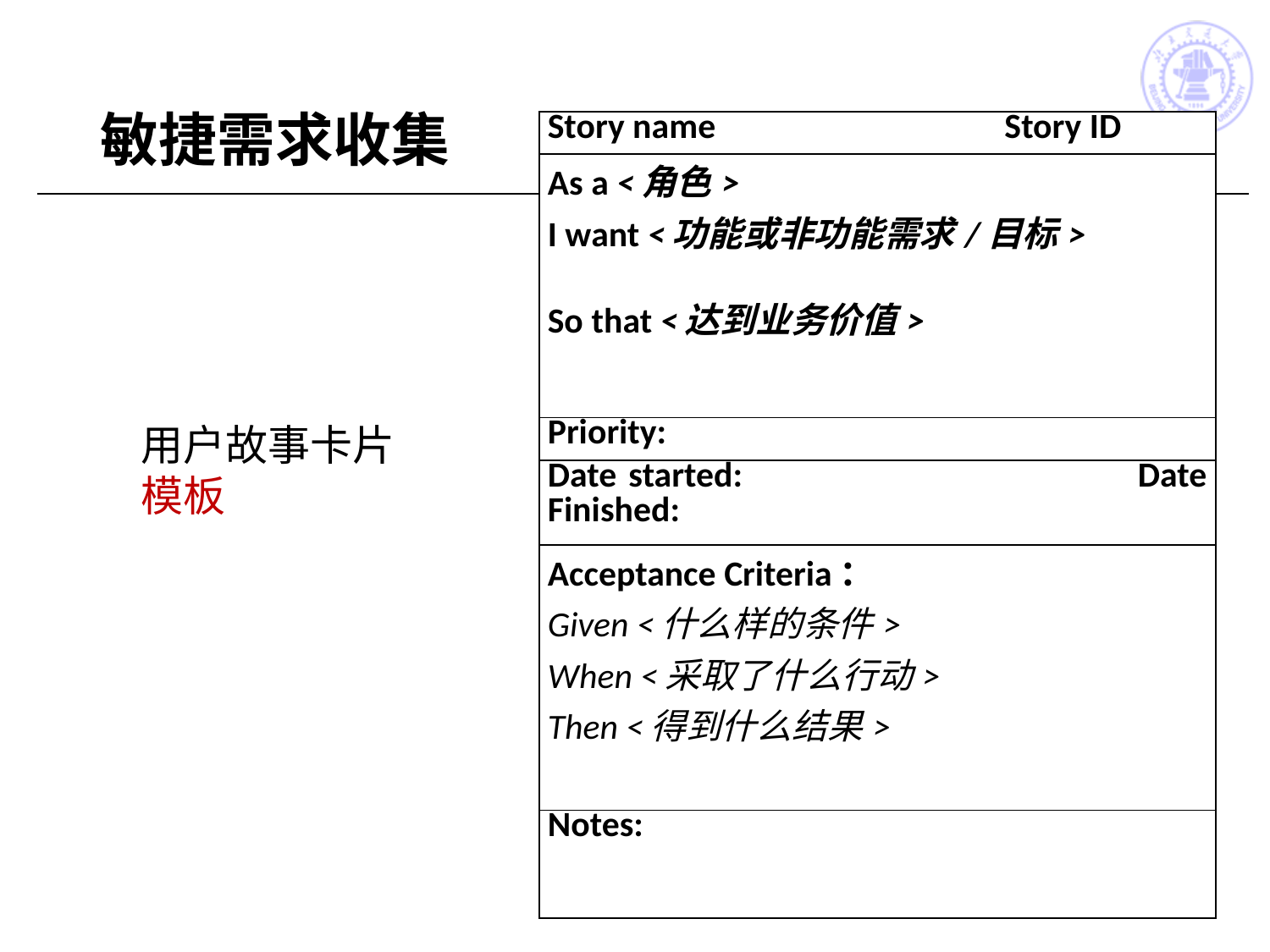

# 敏捷需求收集
| Story name Story ID |
| --- |
| As a <角色> I want <功能或非功能需求/目标> So that <达到业务价值> |
| Priority: |
| Date started: Date Finished: |
| Acceptance Criteria： Given <什么样的条件> When <采取了什么行动> Then <得到什么结果> |
| Notes: |
用户故事卡片模板